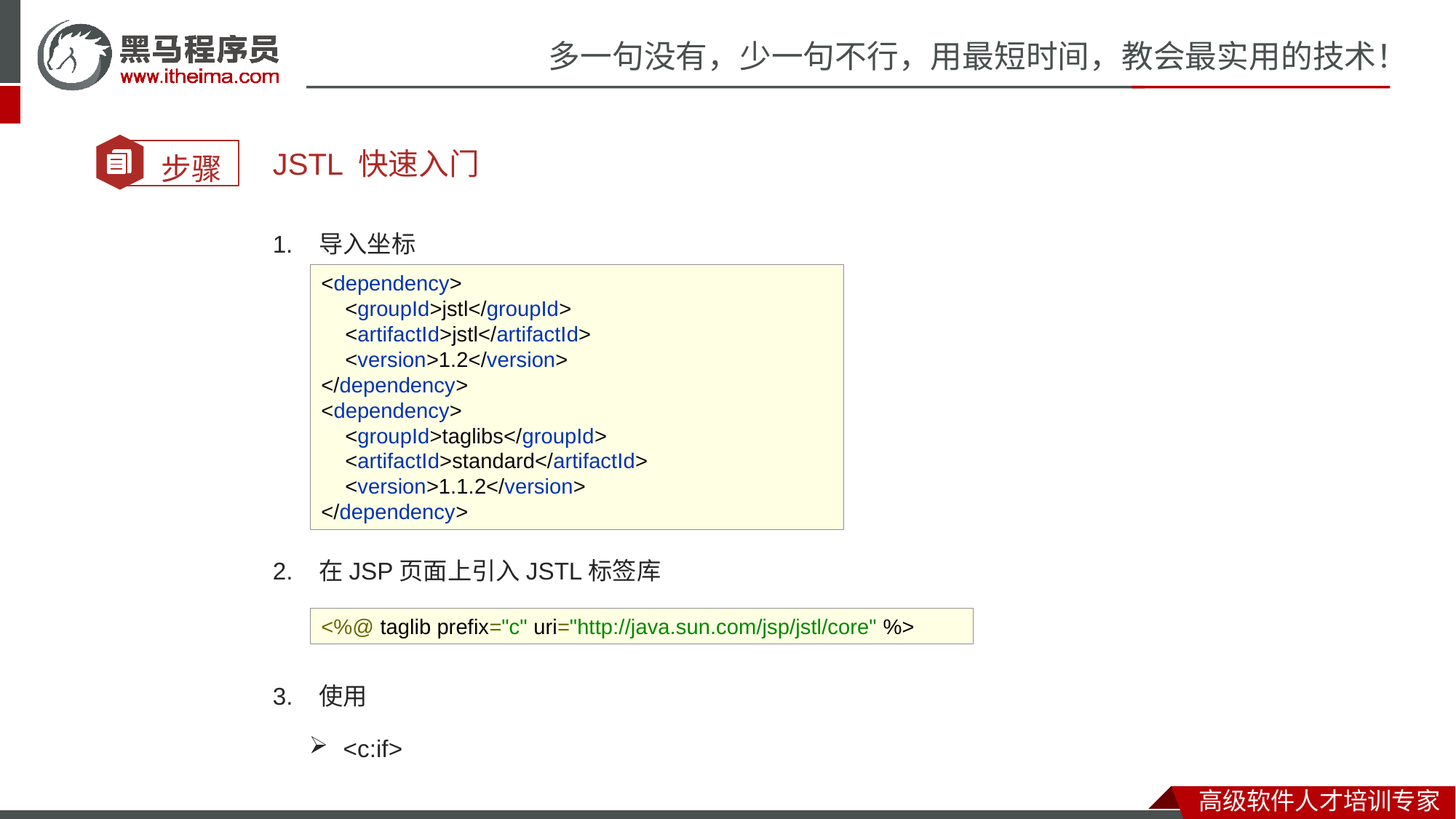

JSTL 快速入门
1.   导入坐标
<dependency>
    <groupId>jstl</groupId>
    <artifactId>jstl</artifactId>
    <version>1.2</version>
</dependency>
<dependency>
    <groupId>taglibs</groupId>
    <artifactId>standard</artifactId>
    <version>1.1.2</version>
</dependency>
2.   在JSP页面上引入JSTL标签库
<%@ taglib prefix="c" uri="http://java.sun.com/jsp/jstl/core" %>
3.   使用
<c:if>